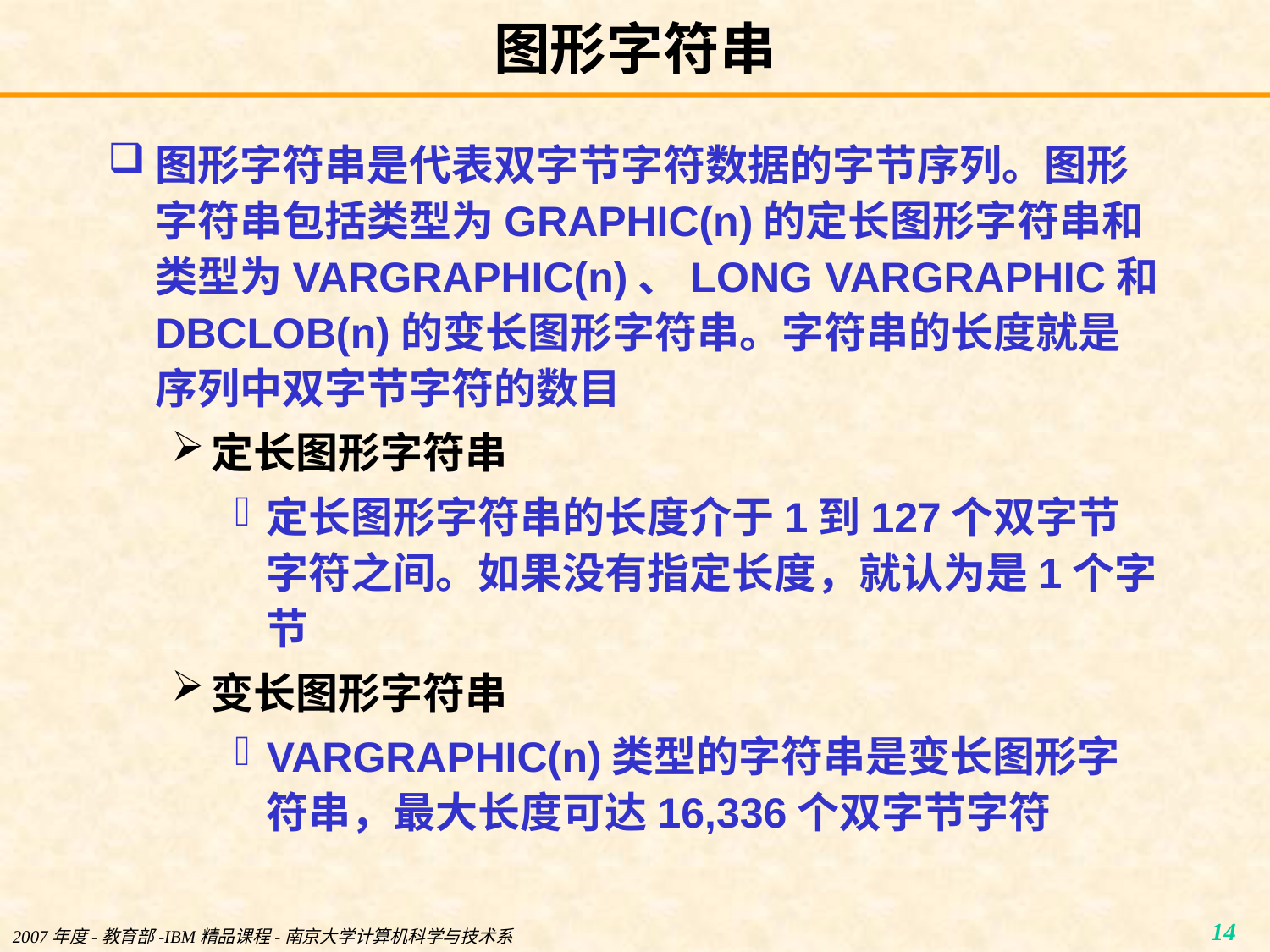

# 图形字符串
图形字符串是代表双字节字符数据的字节序列。图形字符串包括类型为GRAPHIC(n)的定长图形字符串和类型为VARGRAPHIC(n)、LONG VARGRAPHIC和DBCLOB(n)的变长图形字符串。字符串的长度就是序列中双字节字符的数目
定长图形字符串
定长图形字符串的长度介于1到127个双字节字符之间。如果没有指定长度，就认为是1个字节
变长图形字符串
VARGRAPHIC(n)类型的字符串是变长图形字符串，最大长度可达16,336个双字节字符

14
2007年度-教育部-IBM精品课程-南京大学计算机科学与技术系